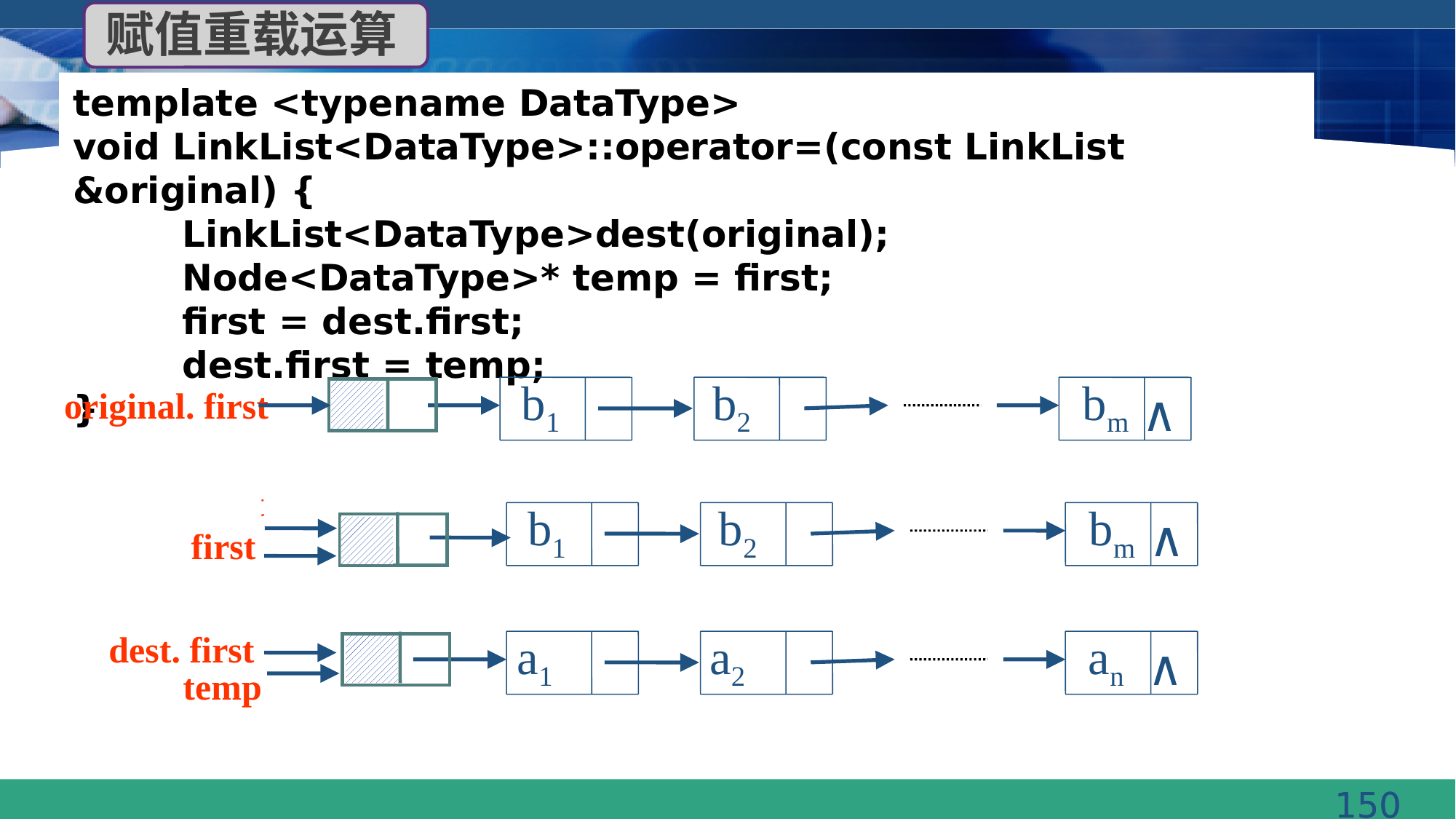

赋值重载运算

template <typename DataType>
void LinkList<DataType>::operator=(const LinkList &original) {
	LinkList<DataType>dest(original);
	Node<DataType>* temp = first;
	first = dest.first;
	dest.first = temp;
}
b1
b2
bm
original. first

∧

dest. first

b1
b2
bm

∧

first

first
a1
a2
an
dest. first

∧

temp